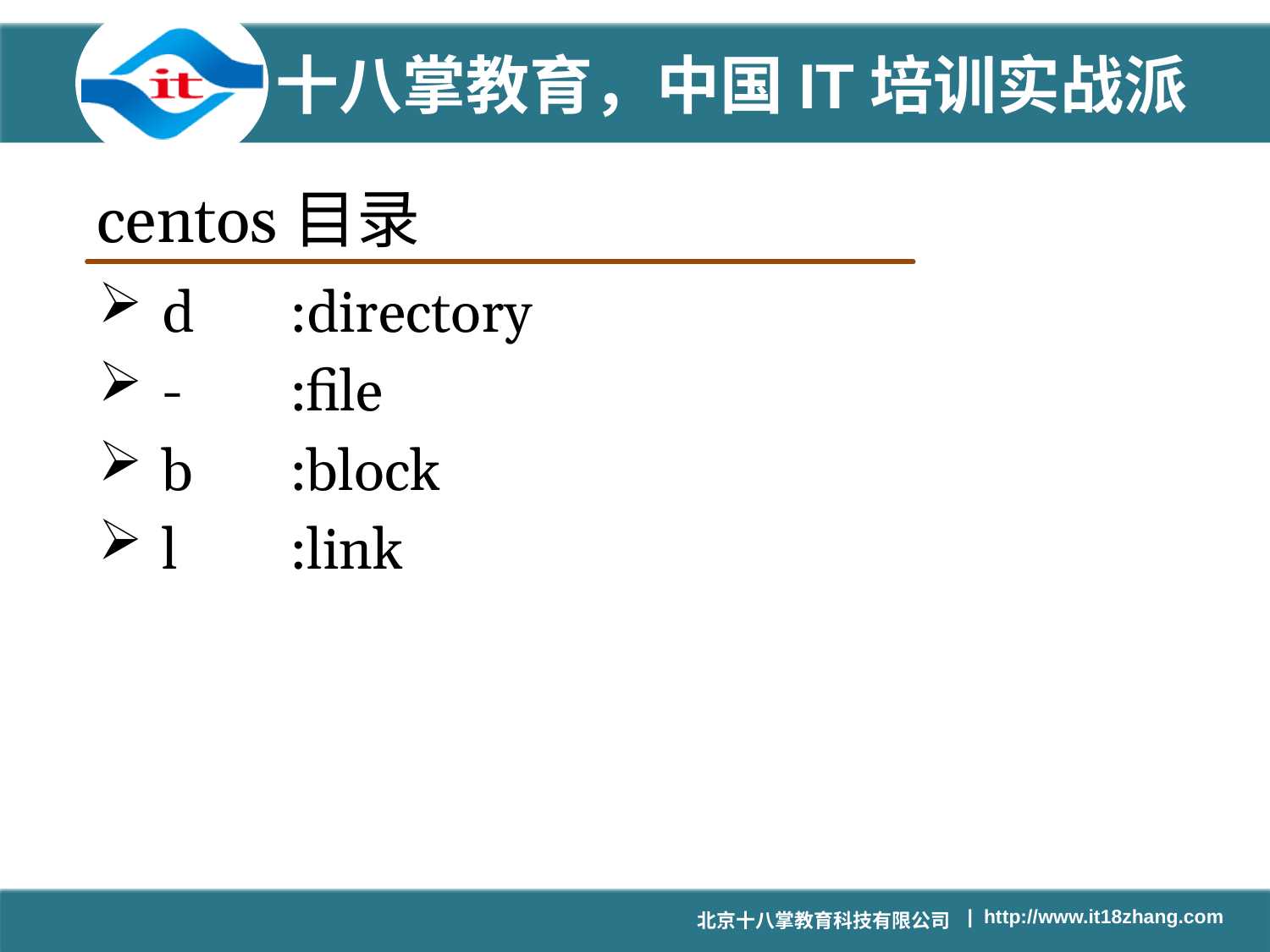

# centos目录
d	:directory
- 	:file
b	:block
l	:link